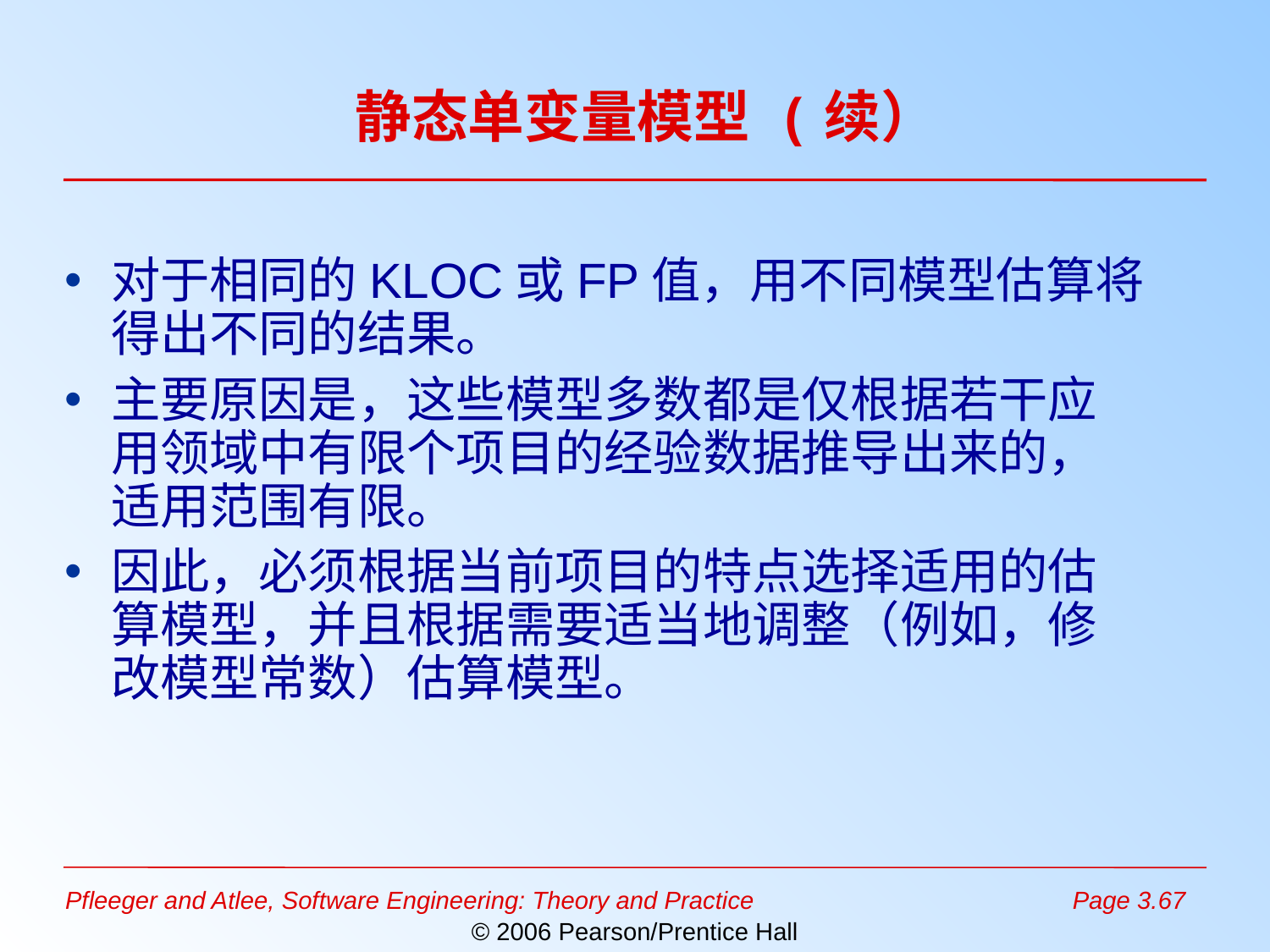

# 静态单变量模型 (续）
对于相同的KLOC或FP值，用不同模型估算将得出不同的结果。
主要原因是，这些模型多数都是仅根据若干应用领域中有限个项目的经验数据推导出来的，适用范围有限。
因此，必须根据当前项目的特点选择适用的估算模型，并且根据需要适当地调整（例如，修改模型常数）估算模型。